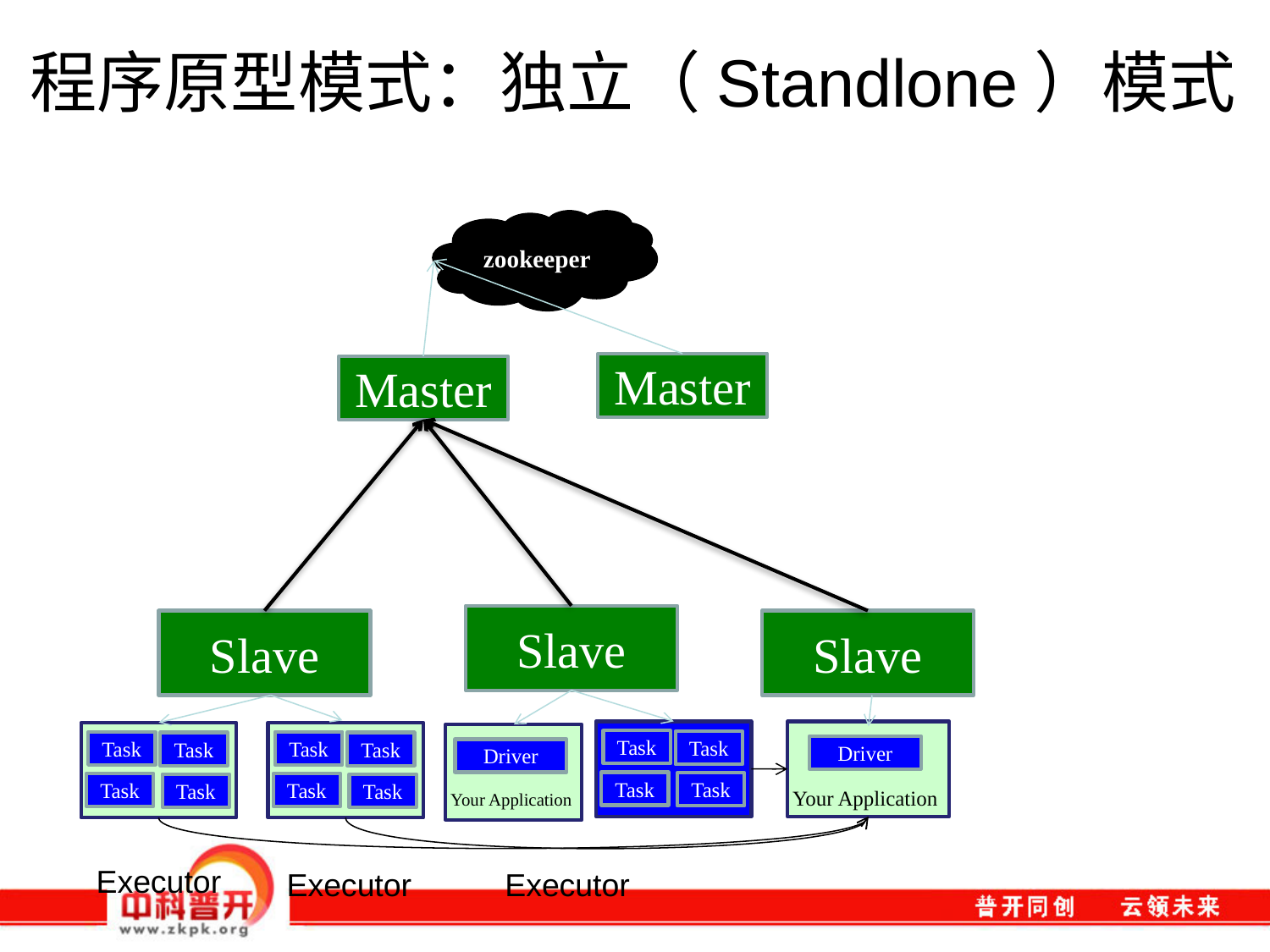

# 程序原型模式：独立（Standlone）模式
zookeeper
Master
Master
Slave
Slave
Slave

Task
Task
Task
Task
Task
Task
Driver
Driver
Task
Task
Task
Task
Task
Task
Your Application
Your Application
Executor
Executor
Executor